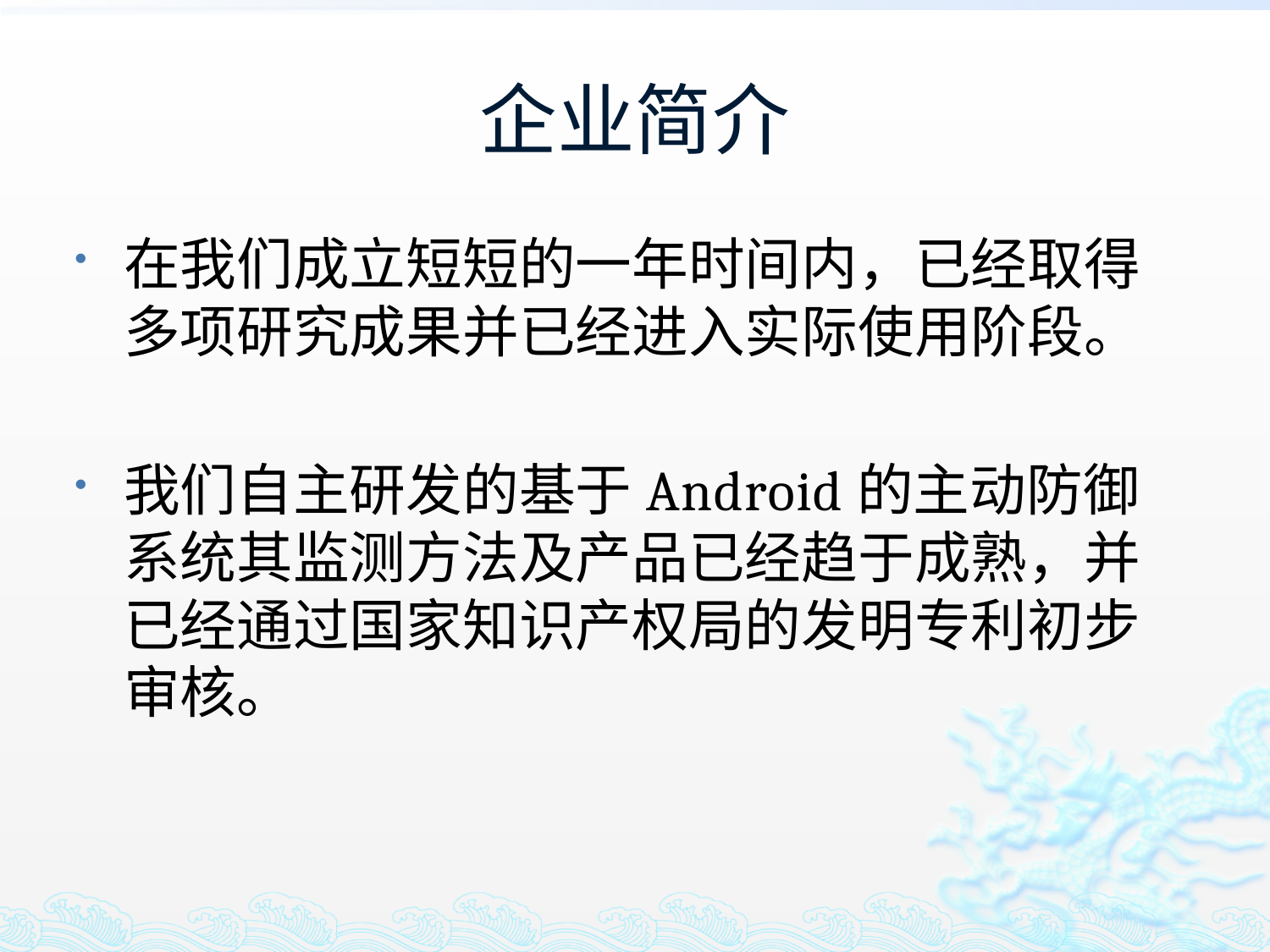

# 企业简介
在我们成立短短的一年时间内，已经取得多项研究成果并已经进入实际使用阶段。

我们自主研发的基于Android的主动防御系统其监测方法及产品已经趋于成熟，并已经通过国家知识产权局的发明专利初步审核。